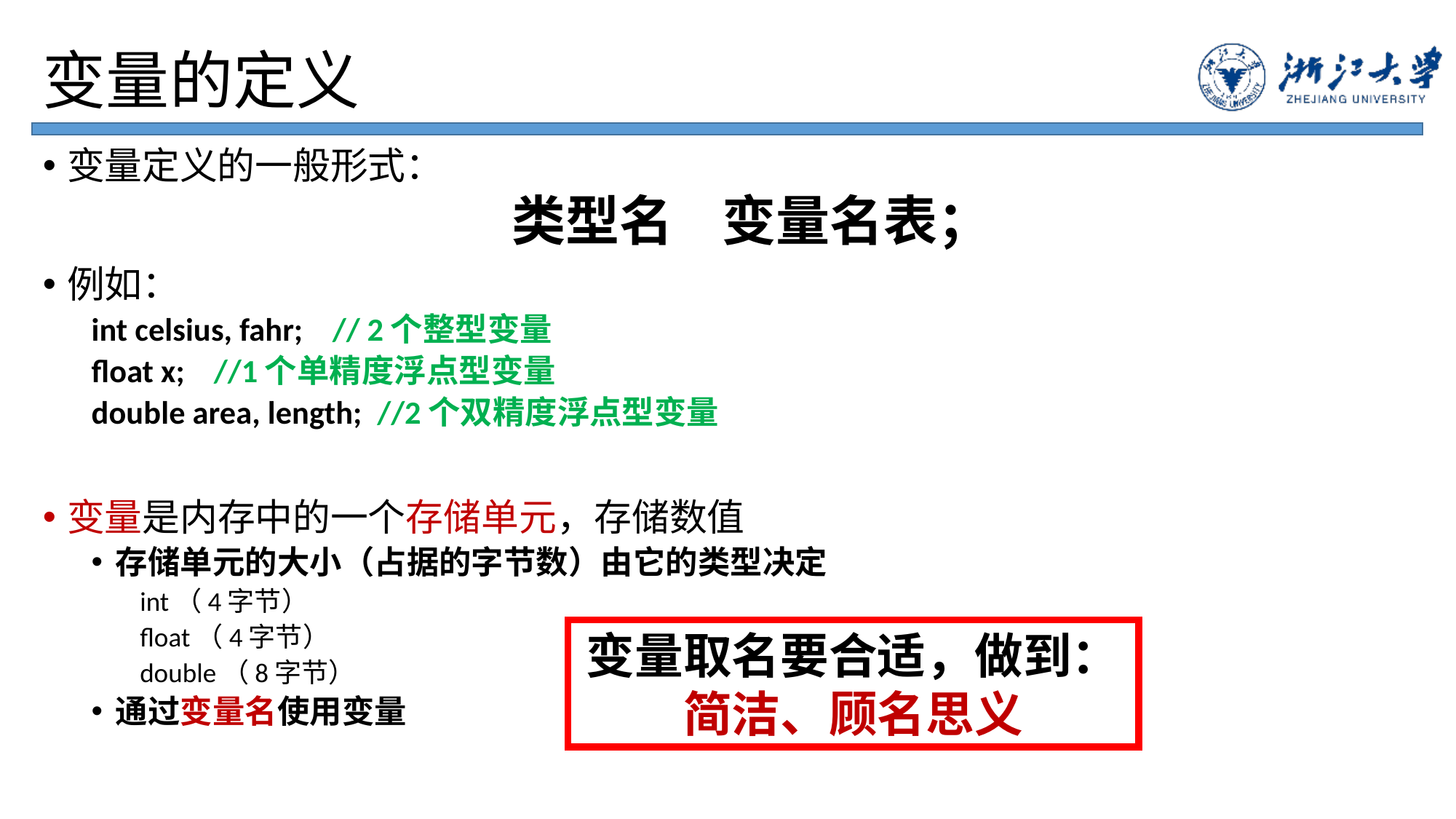

# 变量的定义
变量定义的一般形式：
类型名    变量名表；
例如：
int celsius, fahr;    // 2个整型变量
float x;    //1个单精度浮点型变量
double area, length;  //2个双精度浮点型变量

变量是内存中的一个存储单元，存储数值
存储单元的大小（占据的字节数）由它的类型决定
int（4字节）
float（4字节）
double（8字节）
通过变量名使用变量

变量取名要合适，做到：简洁、顾名思义
21